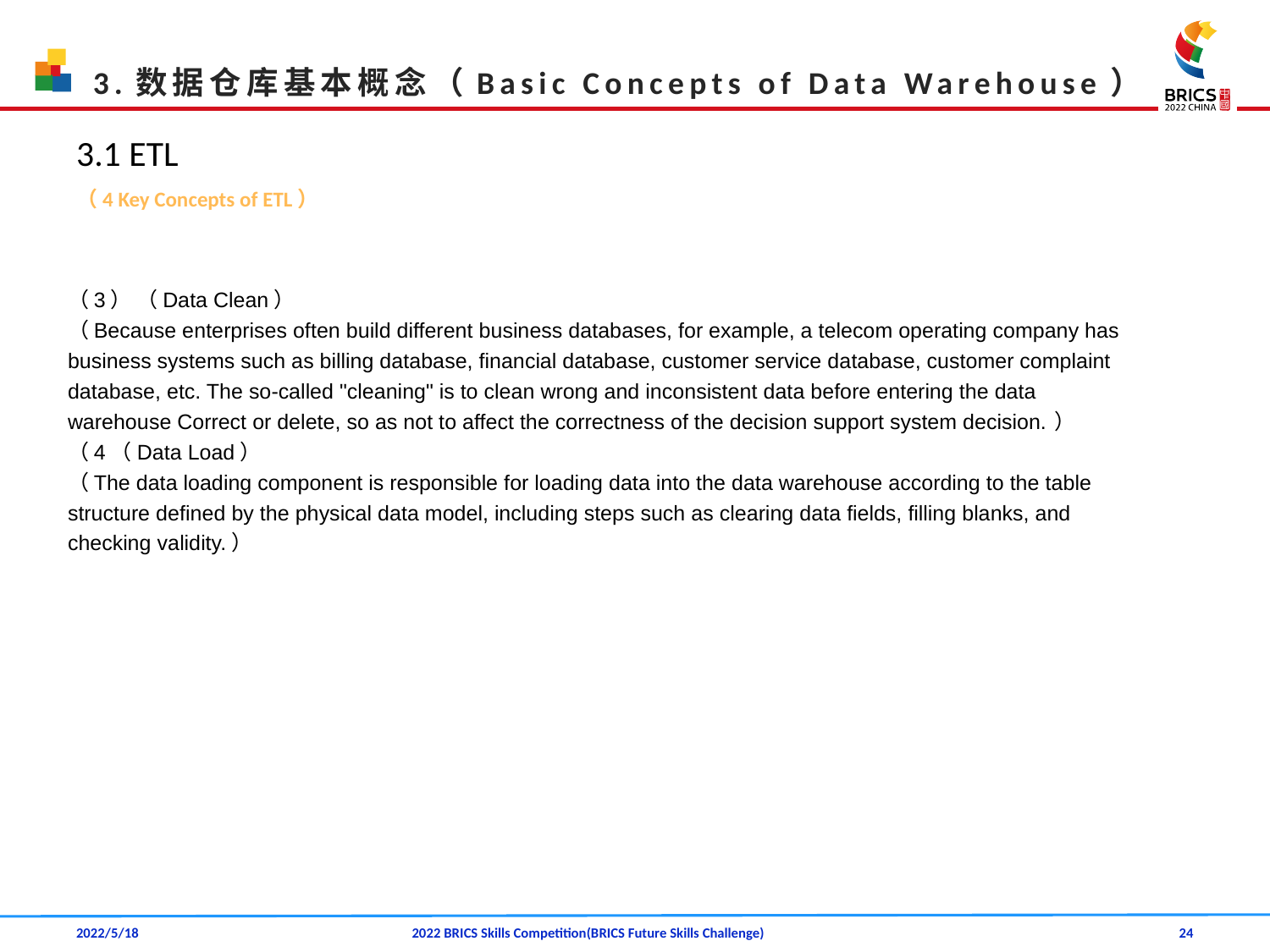

3.数据仓库基本概念（Basic Concepts of Data Warehouse）
3.1 ETL
（4 Key Concepts of ETL）

（3） （Data Clean）
（Because enterprises often build different business databases, for example, a telecom operating company has business systems such as billing database, financial database, customer service database, customer complaint database, etc. The so-called "cleaning" is to clean wrong and inconsistent data before entering the data warehouse Correct or delete, so as not to affect the correctness of the decision support system decision.）
（4（Data Load）
（The data loading component is responsible for loading data into the data warehouse according to the table structure defined by the physical data model, including steps such as clearing data fields, filling blanks, and checking validity.）
2022/5/18
2022 BRICS Skills Competition(BRICS Future Skills Challenge)
24